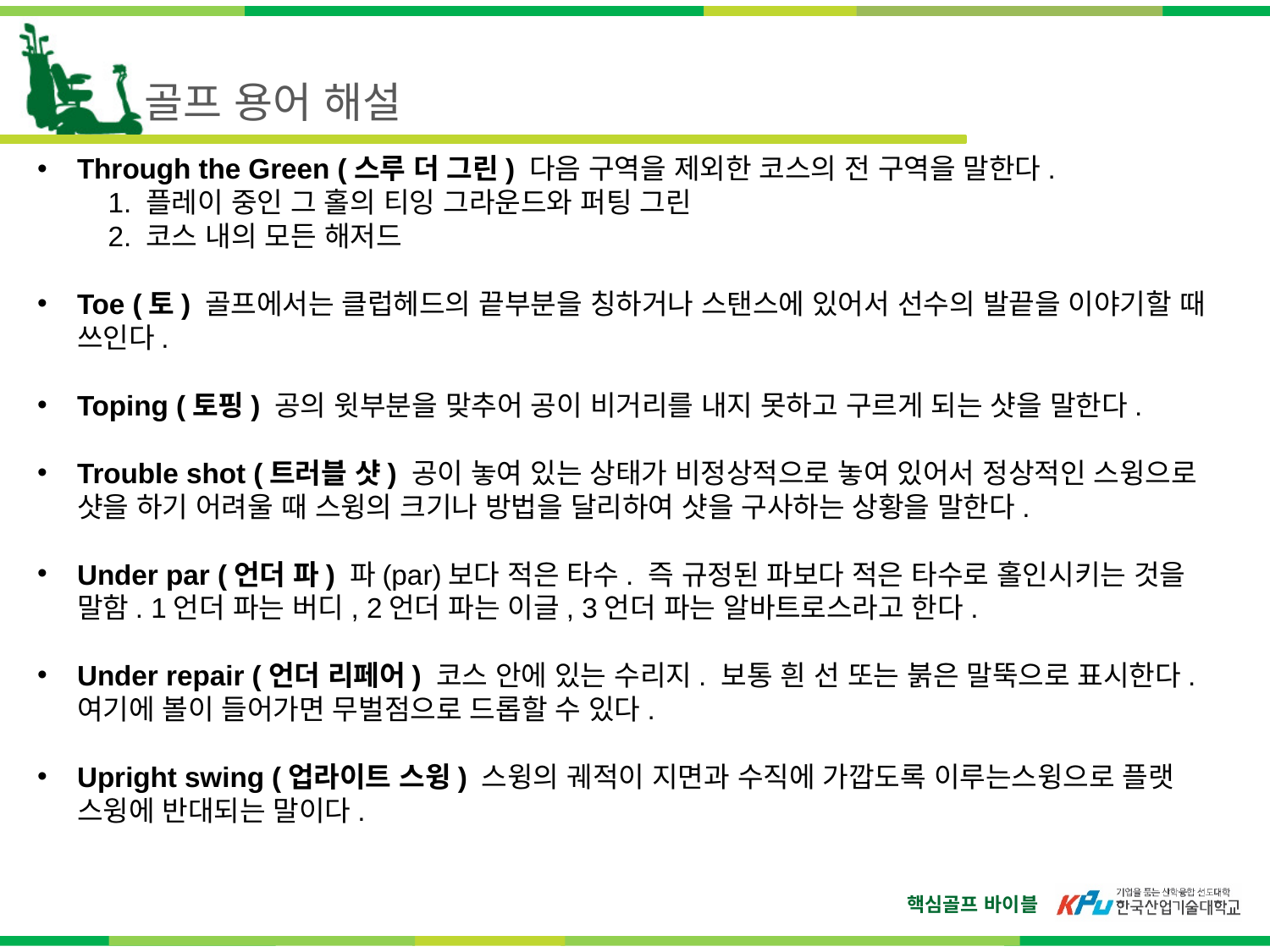

골프 용어 해설

Through the Green (스루 더 그린) 다음 구역을 제외한 코스의 전 구역을 말한다.
         1. 플레이 중인 그 홀의 티잉 그라운드와 퍼팅 그린
         2. 코스 내의 모든 해저드

Toe (토) 골프에서는 클럽헤드의 끝부분을 칭하거나 스탠스에 있어서 선수의 발끝을 이야기할 때 쓰인다.

Toping (토핑) 공의 윗부분을 맞추어 공이 비거리를 내지 못하고 구르게 되는 샷을 말한다.

Trouble shot (트러블 샷) 공이 놓여 있는 상태가 비정상적으로 놓여 있어서 정상적인 스윙으로 샷을 하기 어려울 때 스윙의 크기나 방법을 달리하여 샷을 구사하는 상황을 말한다.

Under par (언더 파) 파(par)보다 적은 타수. 즉 규정된 파보다 적은 타수로 홀인시키는 것을 말함. 1언더 파는 버디, 2언더 파는 이글, 3언더 파는 알바트로스라고 한다.

Under repair (언더 리페어) 코스 안에 있는 수리지. 보통 흰 선 또는 붉은 말뚝으로 표시한다. 여기에 볼이 들어가면 무벌점으로 드롭할 수 있다.

Upright swing (업라이트 스윙) 스윙의 궤적이 지면과 수직에 가깝도록 이루는스윙으로 플랫 스윙에 반대되는 말이다.